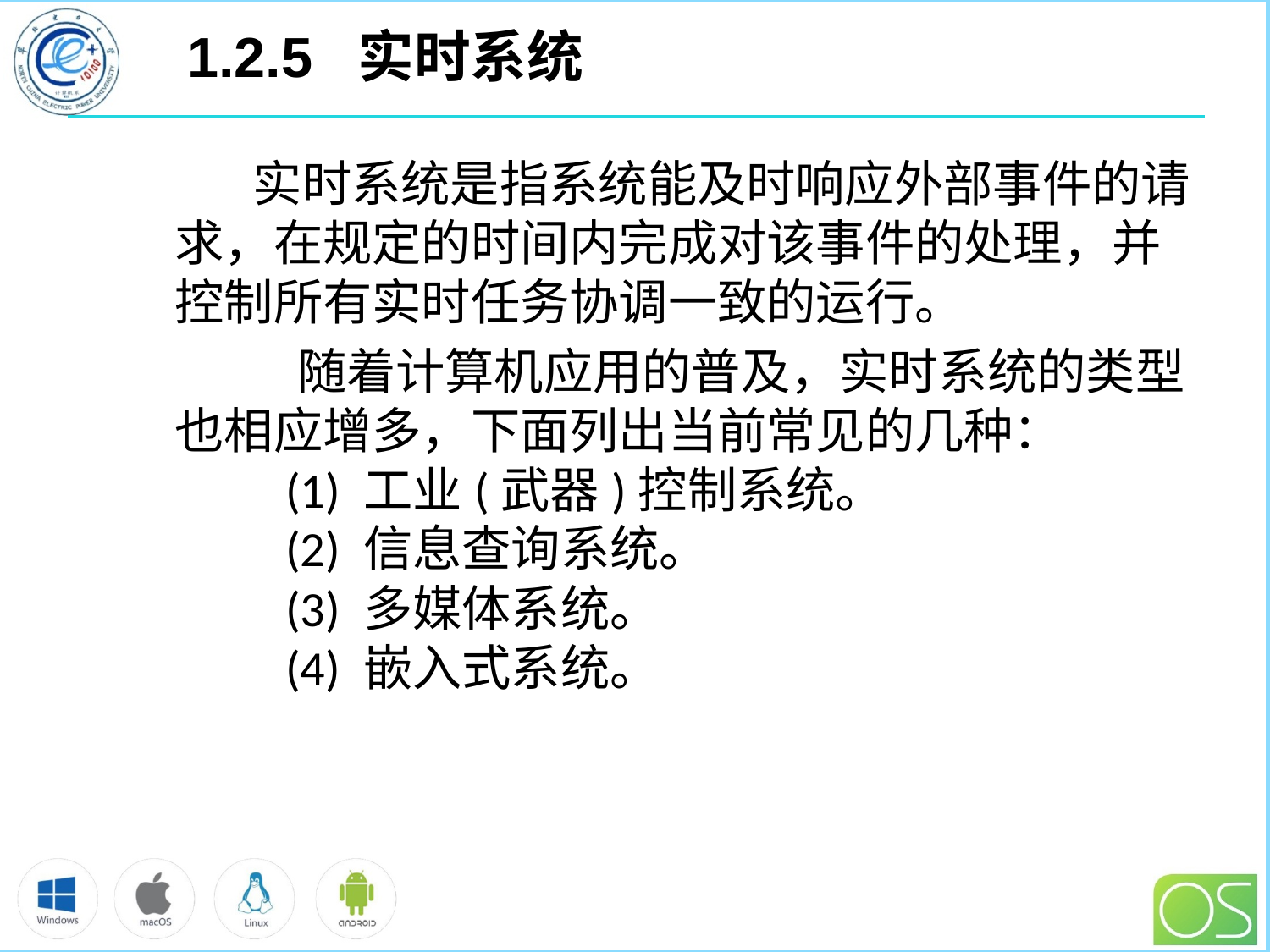

# 1.2.5  实时系统
               实时系统是指系统能及时响应外部事件的请求，在规定的时间内完成对该事件的处理，并控制所有实时任务协调一致的运行。
                   随着计算机应用的普及，实时系统的类型也相应增多，下面列出当前常见的几种：
　　(1) 工业(武器)控制系统。
　　(2) 信息查询系统。
　　(3) 多媒体系统。
　　(4) 嵌入式系统。